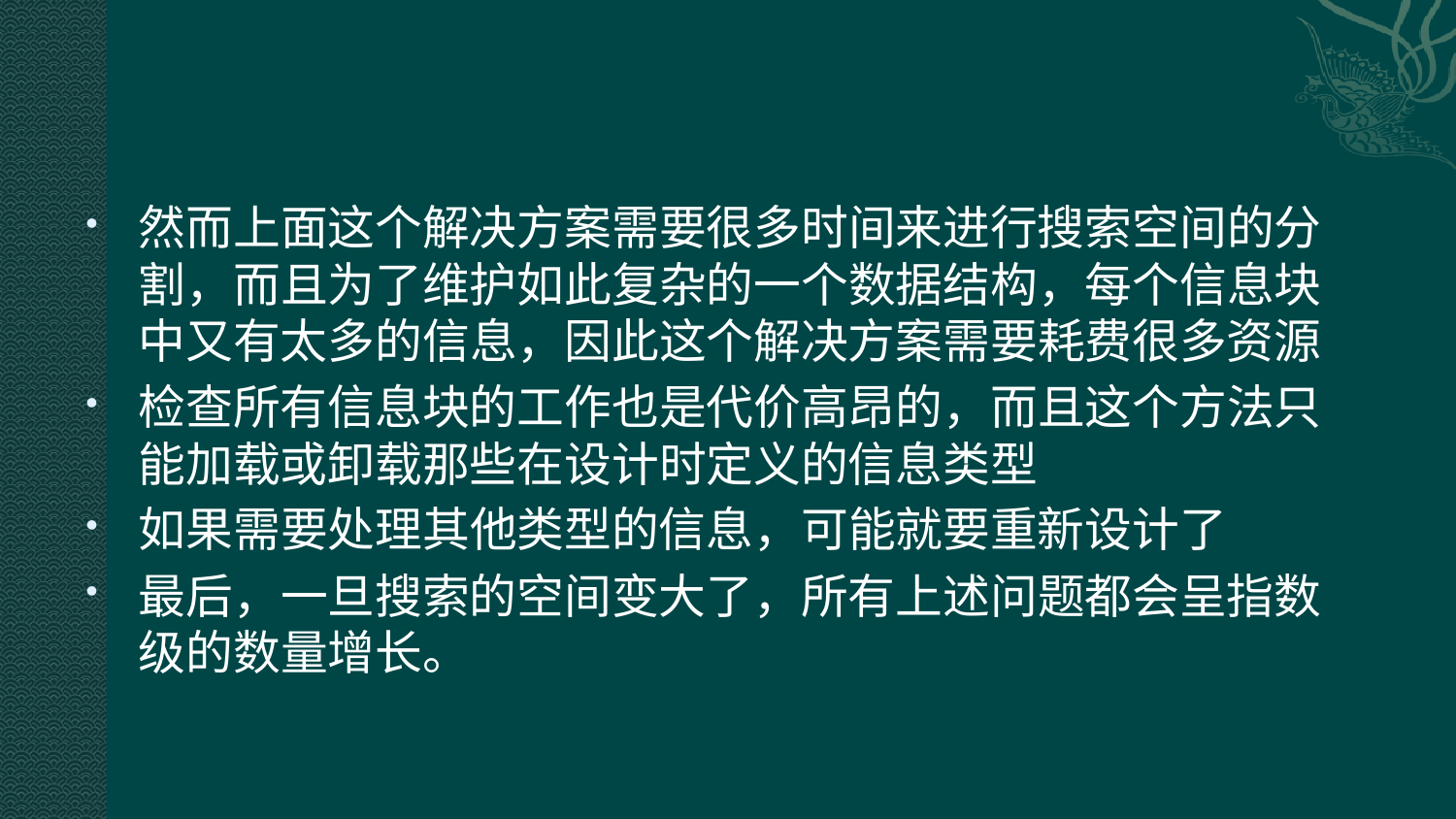

#
然而上面这个解决方案需要很多时间来进行搜索空间的分割，而且为了维护如此复杂的一个数据结构，每个信息块中又有太多的信息，因此这个解决方案需要耗费很多资源
检查所有信息块的工作也是代价高昂的，而且这个方法只能加载或卸载那些在设计时定义的信息类型
如果需要处理其他类型的信息，可能就要重新设计了
最后，一旦搜索的空间变大了，所有上述问题都会呈指数级的数量增长。